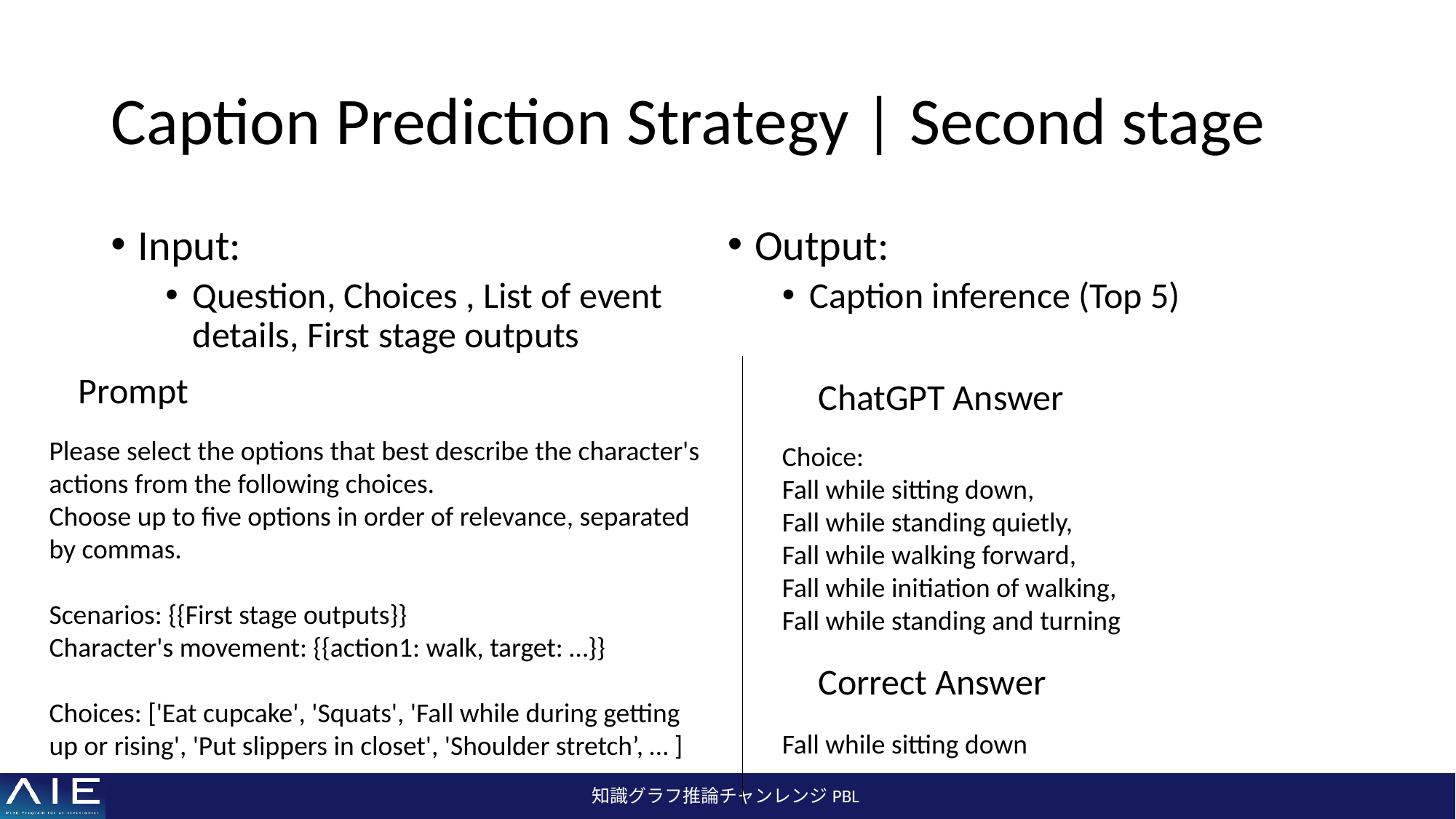

# Caption Prediction Strategy | Second stage
Input:
Question, Choices , List of event details, First stage outputs

Output:
Caption inference (Top 5)

Prompt
ChatGPT Answer
Please select the options that best describe the character's actions from the following choices.
Choose up to five options in order of relevance, separated by commas.

Scenarios: {{First stage outputs}}
Character's movement: {{action1: walk, target: …}}
Choices: ['Eat cupcake', 'Squats', 'Fall while during getting up or rising', 'Put slippers in closet', 'Shoulder stretch’, … ]
Choice:
Fall while sitting down,
Fall while standing quietly,
Fall while walking forward,
Fall while initiation of walking,
Fall while standing and turning
Correct Answer
Fall while sitting down
知識グラフ推論チャンレンジPBL